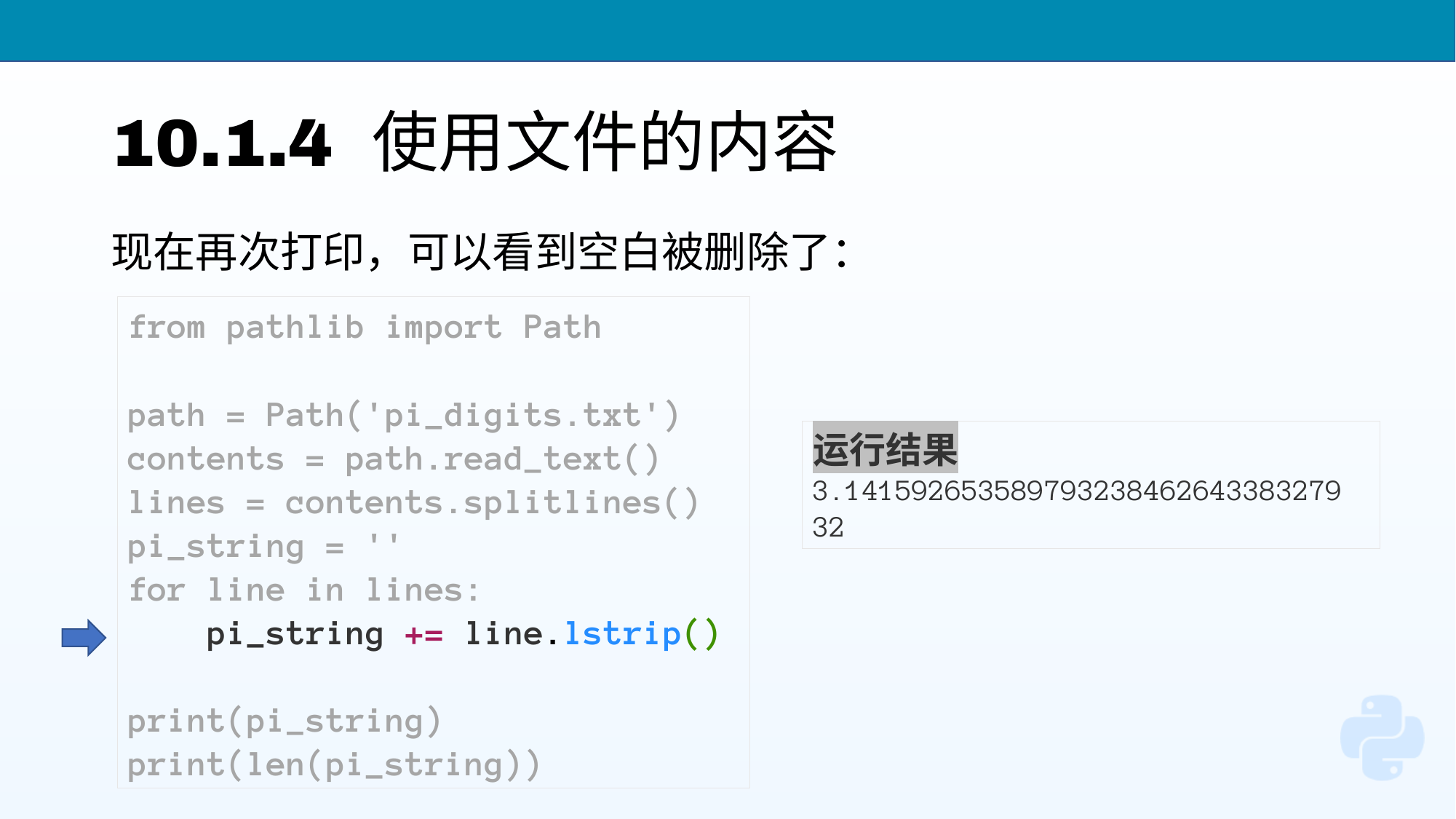

# 10.1.4 使用文件的内容
现在再次打印，可以看到空白被删除了：

from pathlib import Path
path = Path('pi_digits.txt')
contents = path.read_text()
lines = contents.splitlines()
pi_string = ''
for line in lines:
    pi_string += line.lstrip()
print(pi_string)
print(len(pi_string))
运行结果
3.141592653589793238462643383279
32